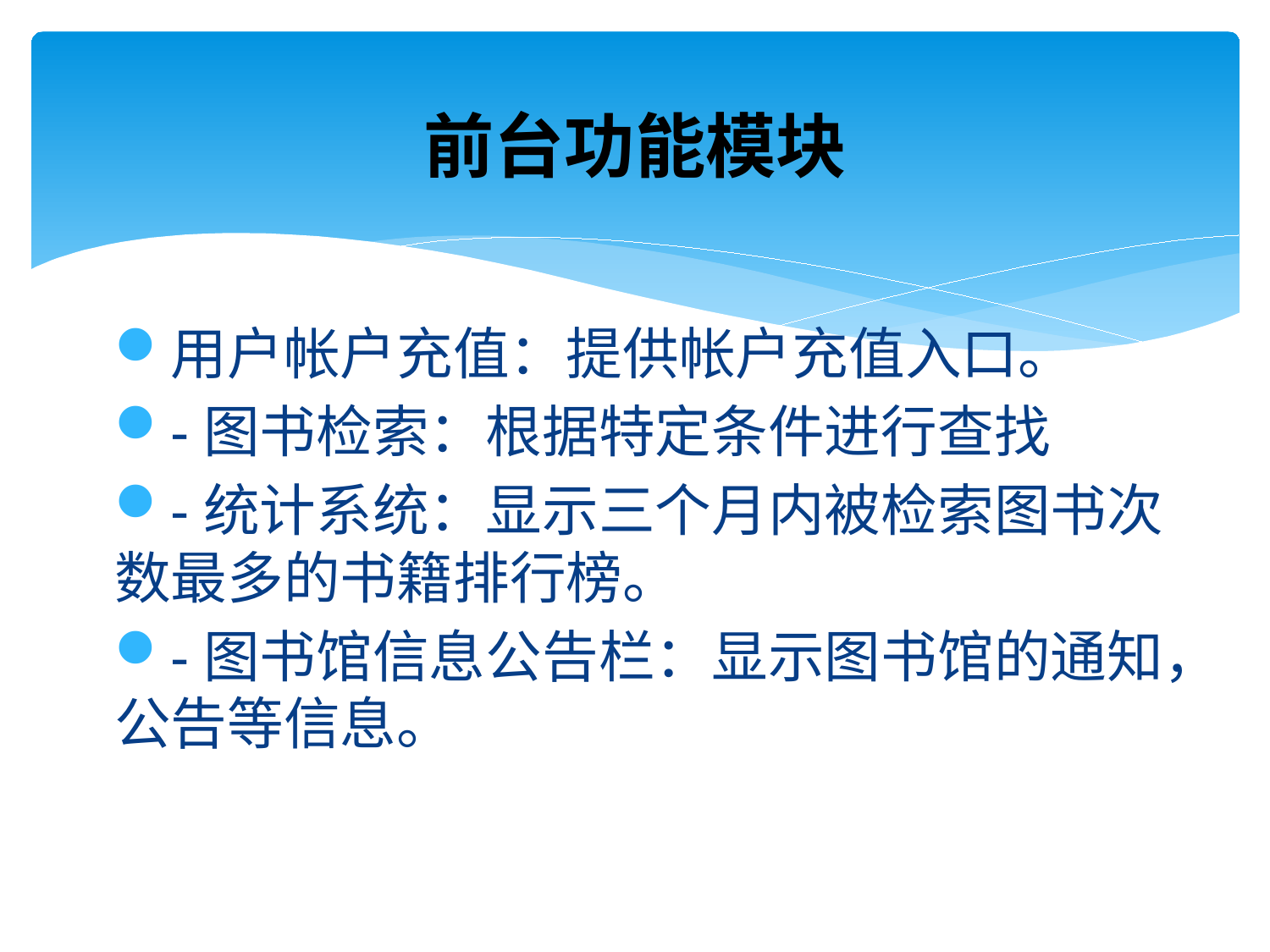

#
前台功能模块

用户帐户充值：提供帐户充值入口。
-图书检索：根据特定条件进行查找
-统计系统：显示三个月内被检索图书次数最多的书籍排行榜。
-图书馆信息公告栏：显示图书馆的通知，公告等信息。